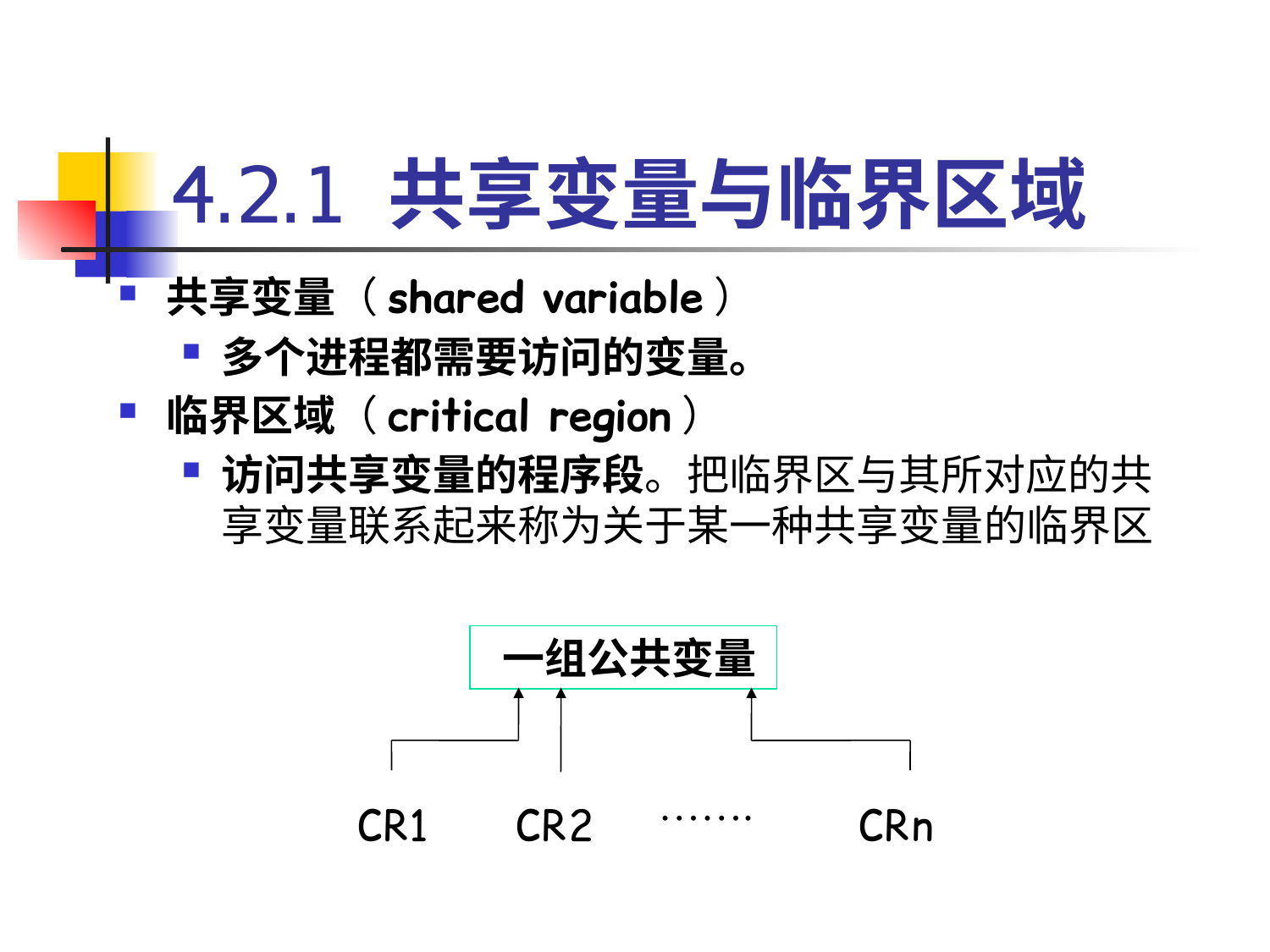

# 4.2.1 共享变量与临界区域
共享变量（shared variable）
多个进程都需要访问的变量。
临界区域（critical region）
访问共享变量的程序段。把临界区与其所对应的共享变量联系起来称为关于某一种共享变量的临界区
 一组公共变量

CR1

CR2

…….
CRn